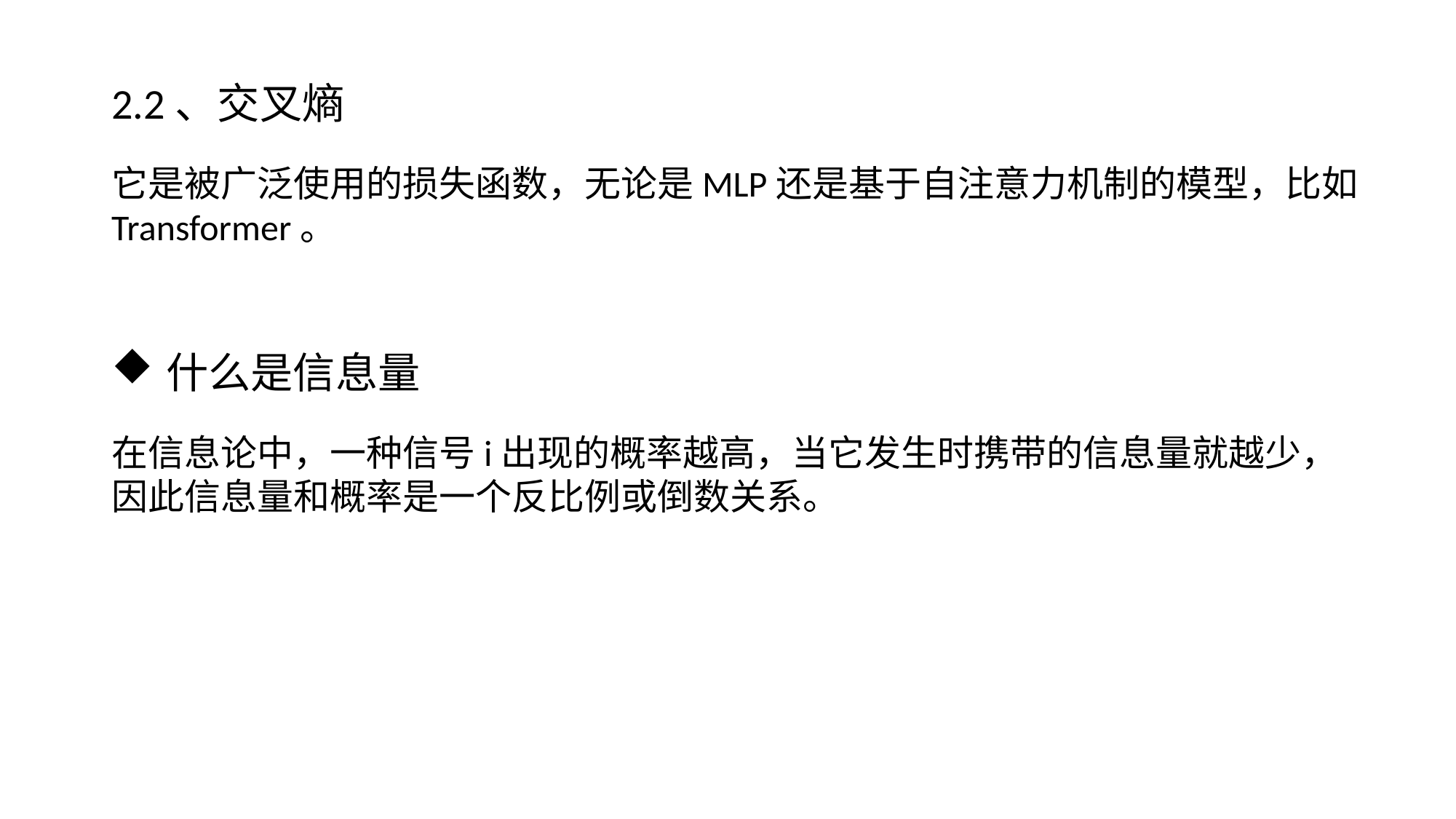

2.2、交叉熵

它是被广泛使用的损失函数，无论是MLP还是基于自注意力机制的模型，比如Transformer。

什么是信息量

在信息论中，一种信号i出现的概率越高，当它发生时携带的信息量就越少，因此信息量和概率是一个反比例或倒数关系。